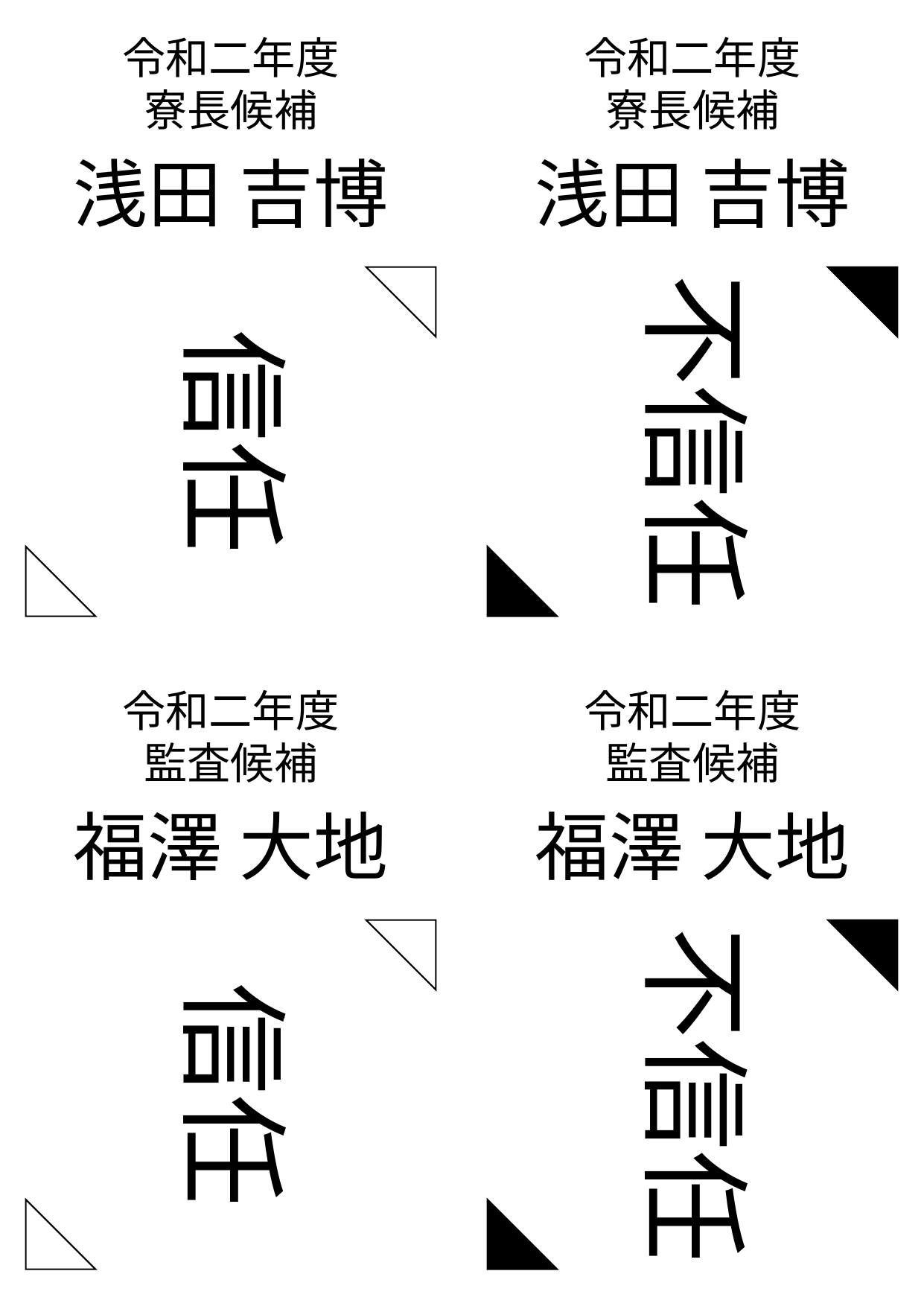

令和二年度
寮長候補
令和二年度
寮長候補
浅田 吉博
浅田 吉博

不信任

信任

令和二年度
監査候補
令和二年度
監査候補
福澤 大地
福澤 大地

不信任

信任